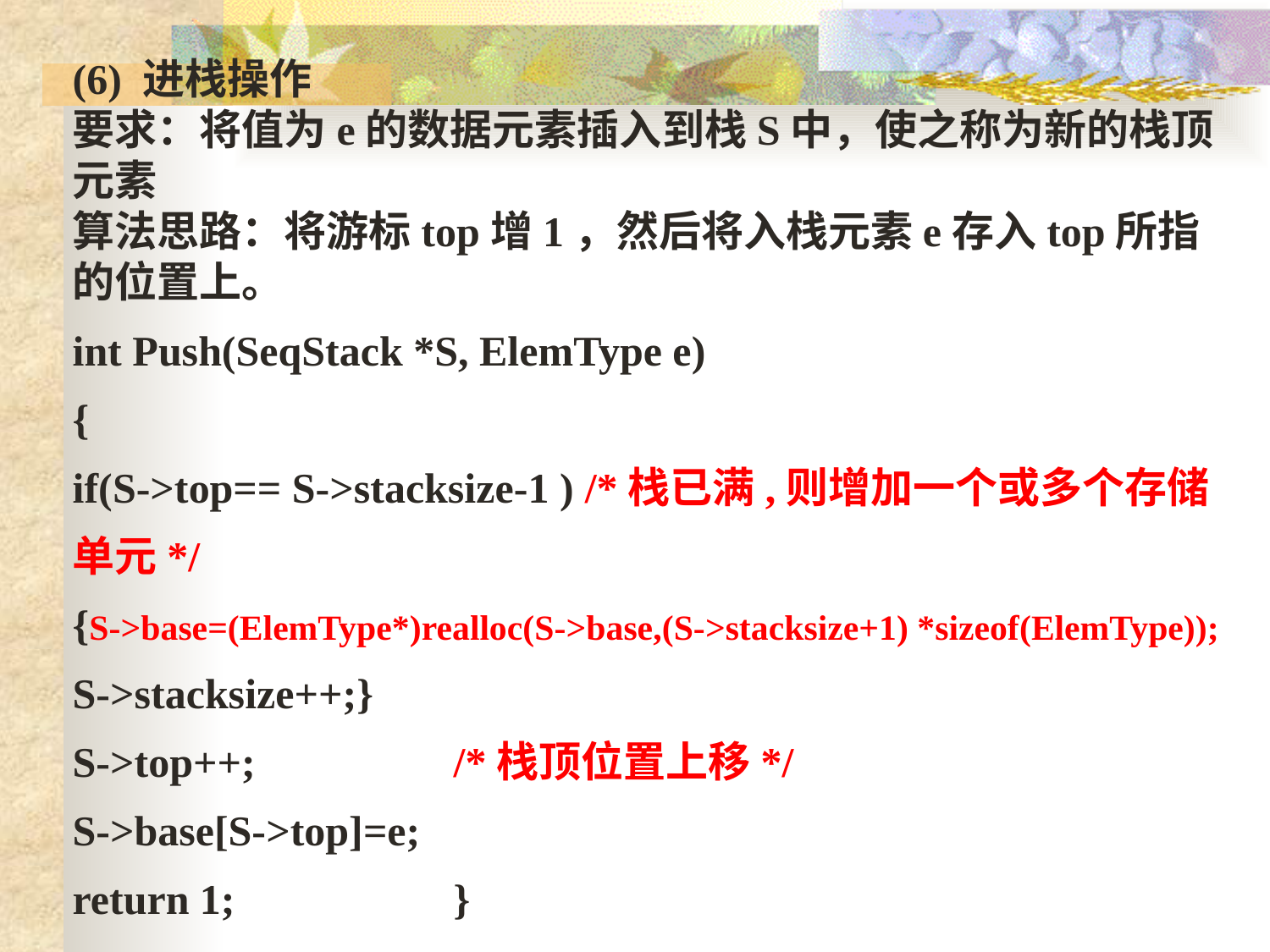

(6) 进栈操作
要求：将值为e的数据元素插入到栈S中，使之称为新的栈顶元素
算法思路：将游标top增1，然后将入栈元素e存入top所指的位置上。
int Push(SeqStack *S, ElemType e)
{
if(S->top== S->stacksize-1 ) /*栈已满,则增加一个或多个存储单元*/
{S->base=(ElemType*)realloc(S->base,(S->stacksize+1) *sizeof(ElemType));
S->stacksize++;}
S->top++;		/*栈顶位置上移*/
S->base[S->top]=e;
return 1;		}